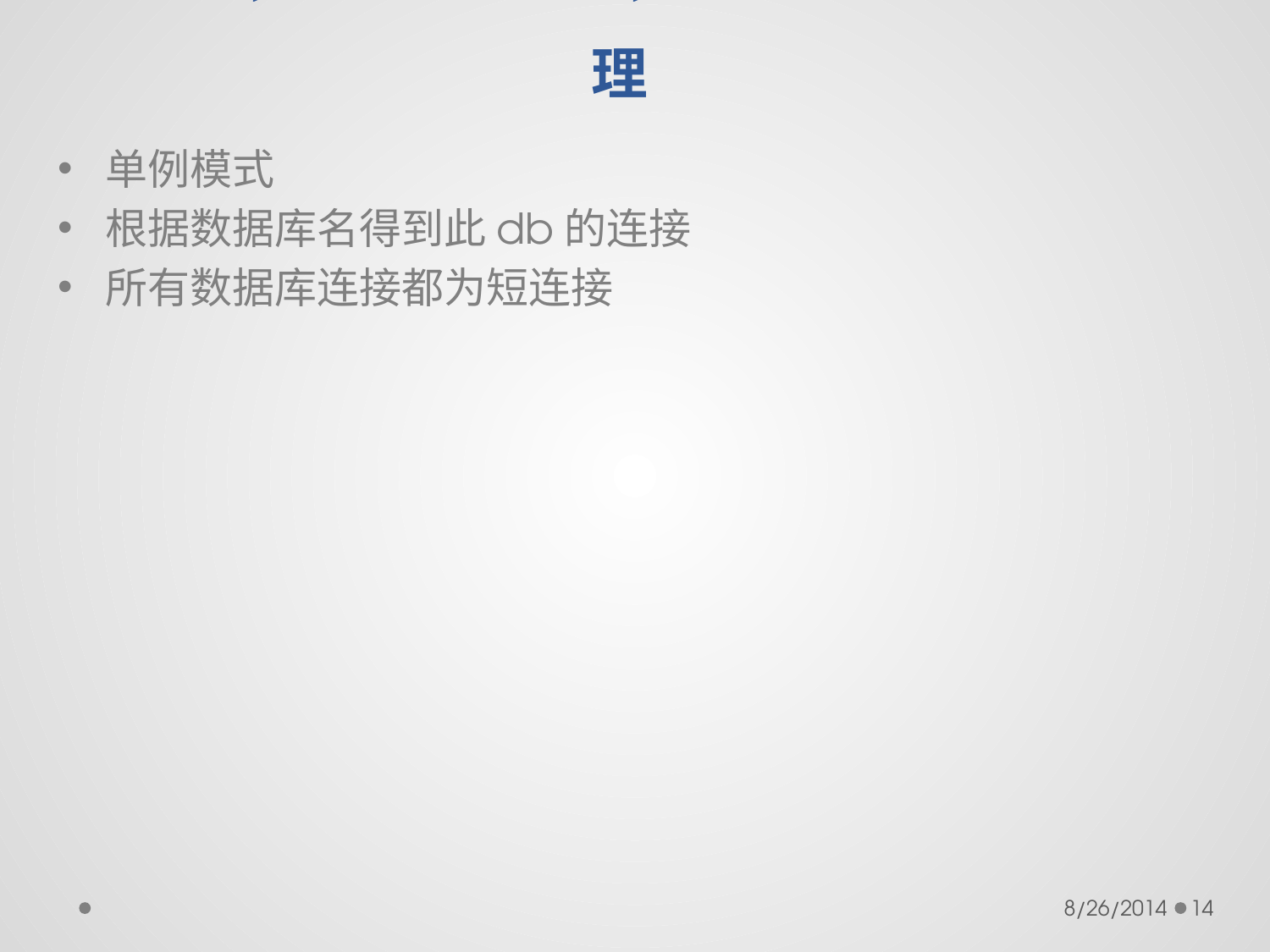

单个请求,数据库名相同,共用同一个DB连接原理
单例模式
根据数据库名得到此db的连接
所有数据库连接都为短连接
8/26/2014
14